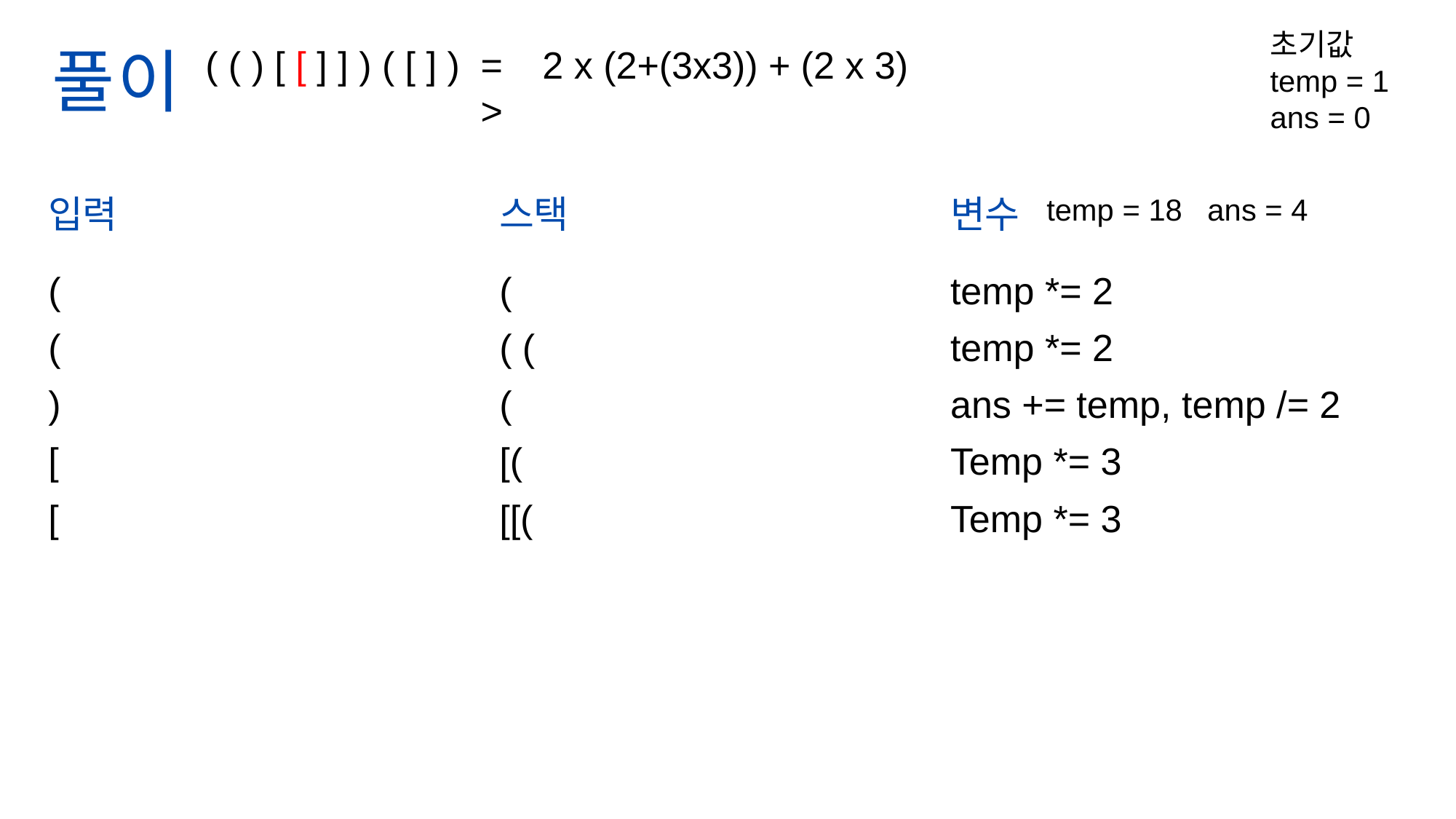

풀이
초기값
temp = 1
ans = 0
( ( ) [ [ ] ] ) ( [ ] )
=>
2 x (2+(3x3)) + (2 x 3)
입력
스택
변수
temp = 18   ans = 4
(
(
temp *= 2
(
( (
temp *= 2
)
(
ans += temp, temp /= 2
[
[(
Temp *= 3
[
[[(
Temp *= 3